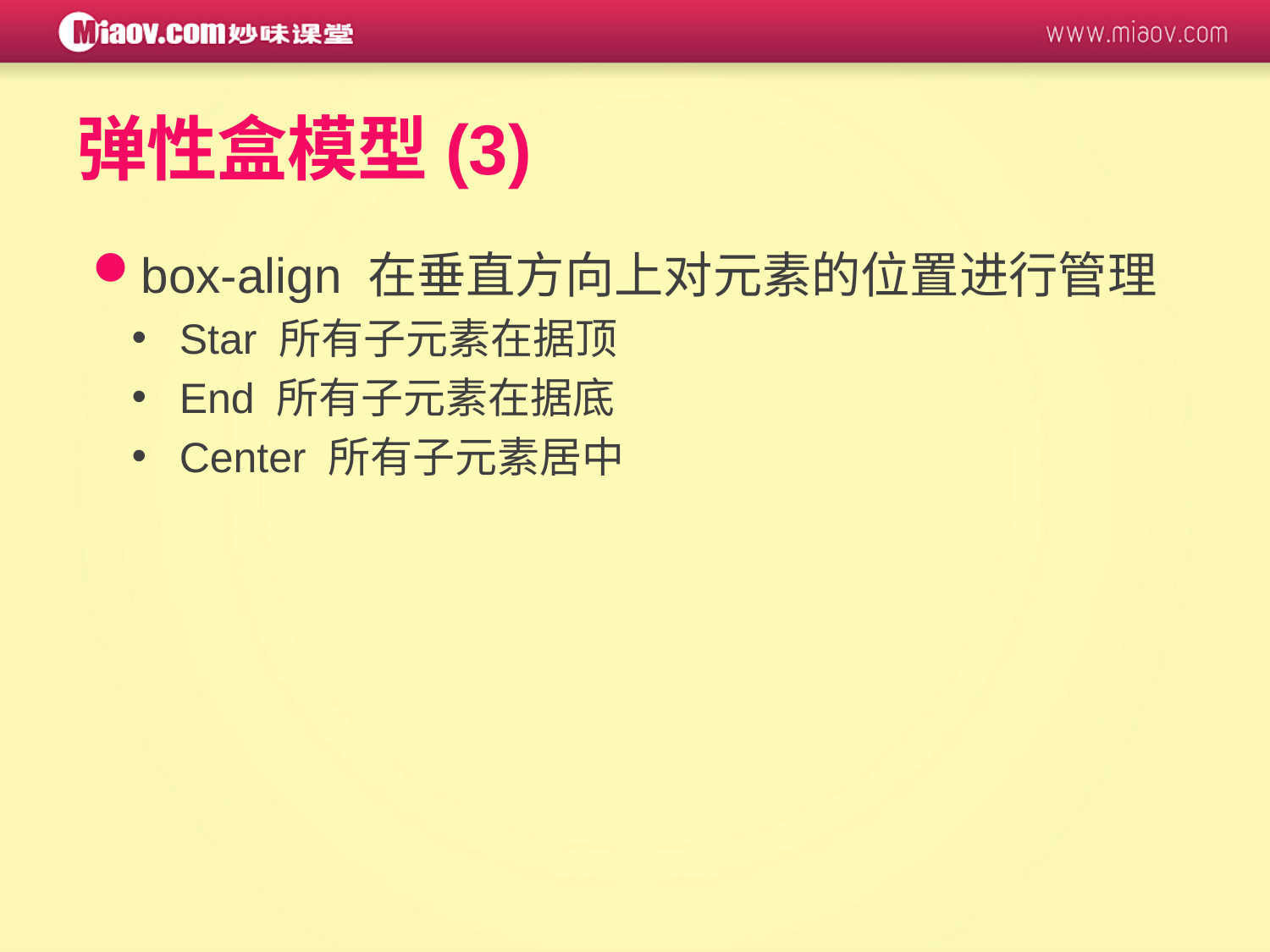

# 弹性盒模型(3)
box-align 在垂直方向上对元素的位置进行管理
Star 所有子元素在据顶
End 所有子元素在据底
Center 所有子元素居中